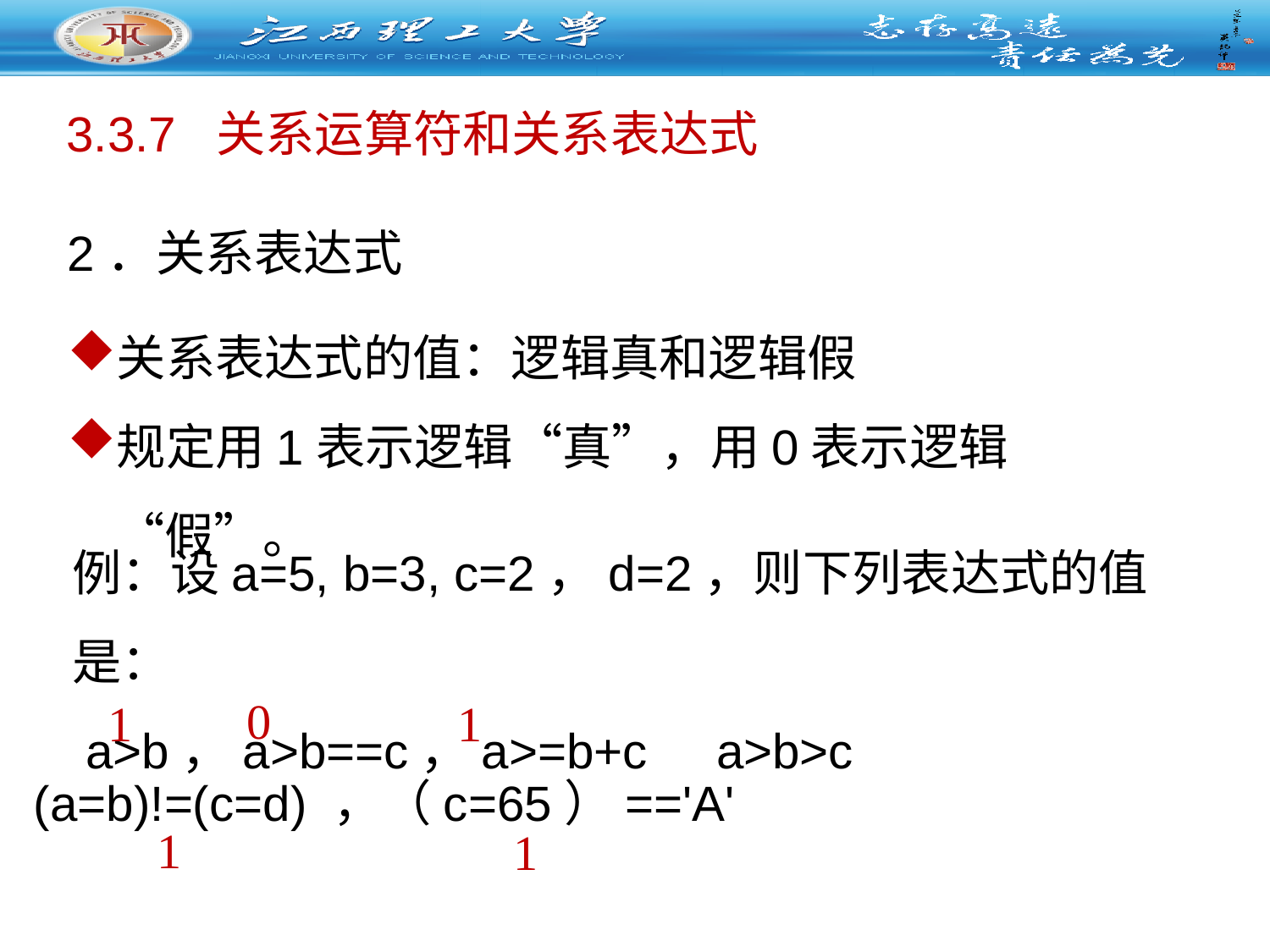

3.3.7  关系运算符和关系表达式
2．关系表达式
关系表达式的值：逻辑真和逻辑假
规定用1表示逻辑“真”，用0表示逻辑“假”。
例：设a=5, b=3, c=2，d=2，则下列表达式的值是：
 a>b，a>b==c，a>=b+c     a>b>c
0
1
1
(a=b)!=(c=d) ，（c=65）=='A'
1
1